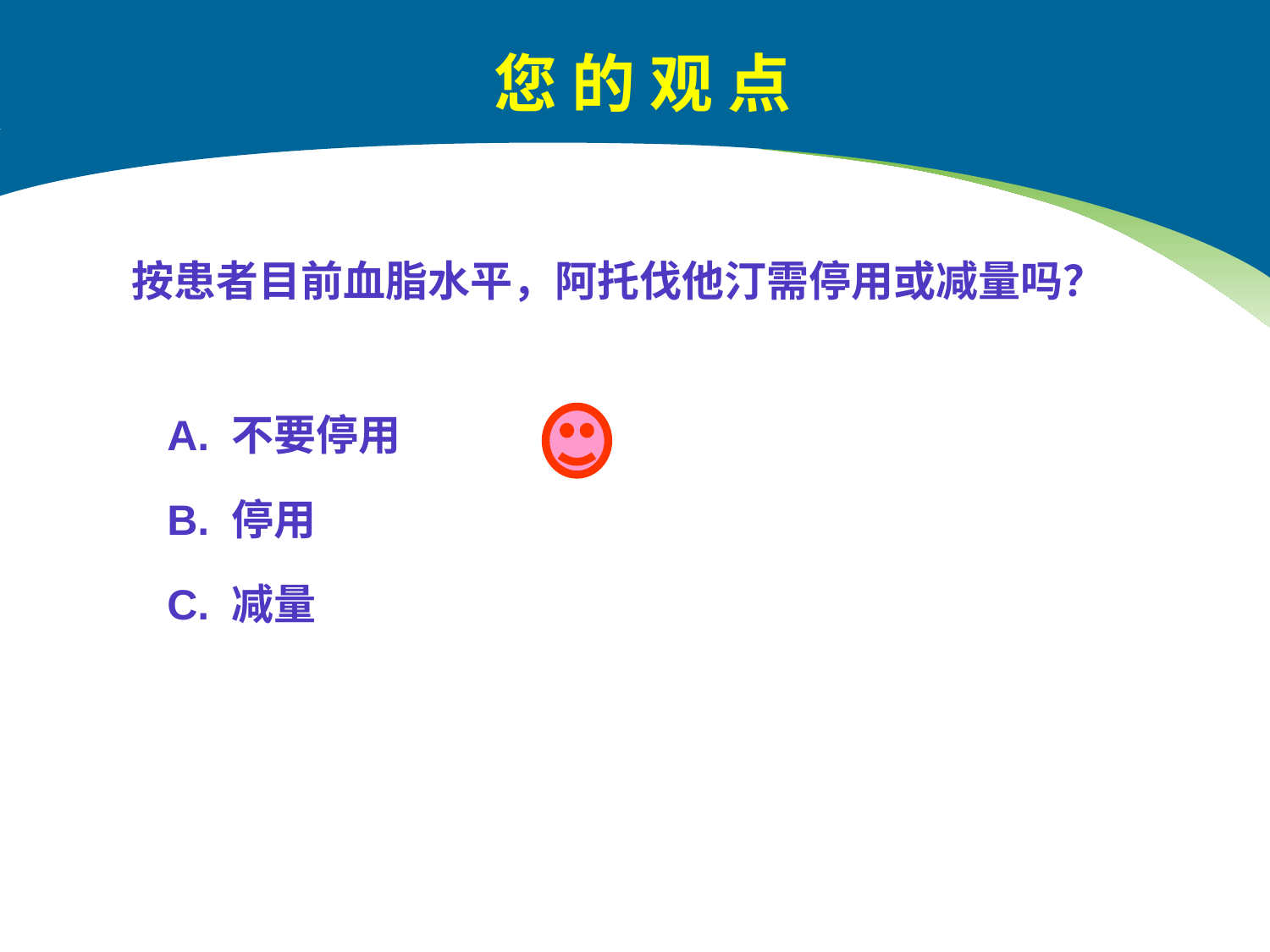

# 您 的 观 点
按患者目前血脂水平，阿托伐他汀需停用或减量吗？

   A. 不要停用
   B. 停用
   C. 减量